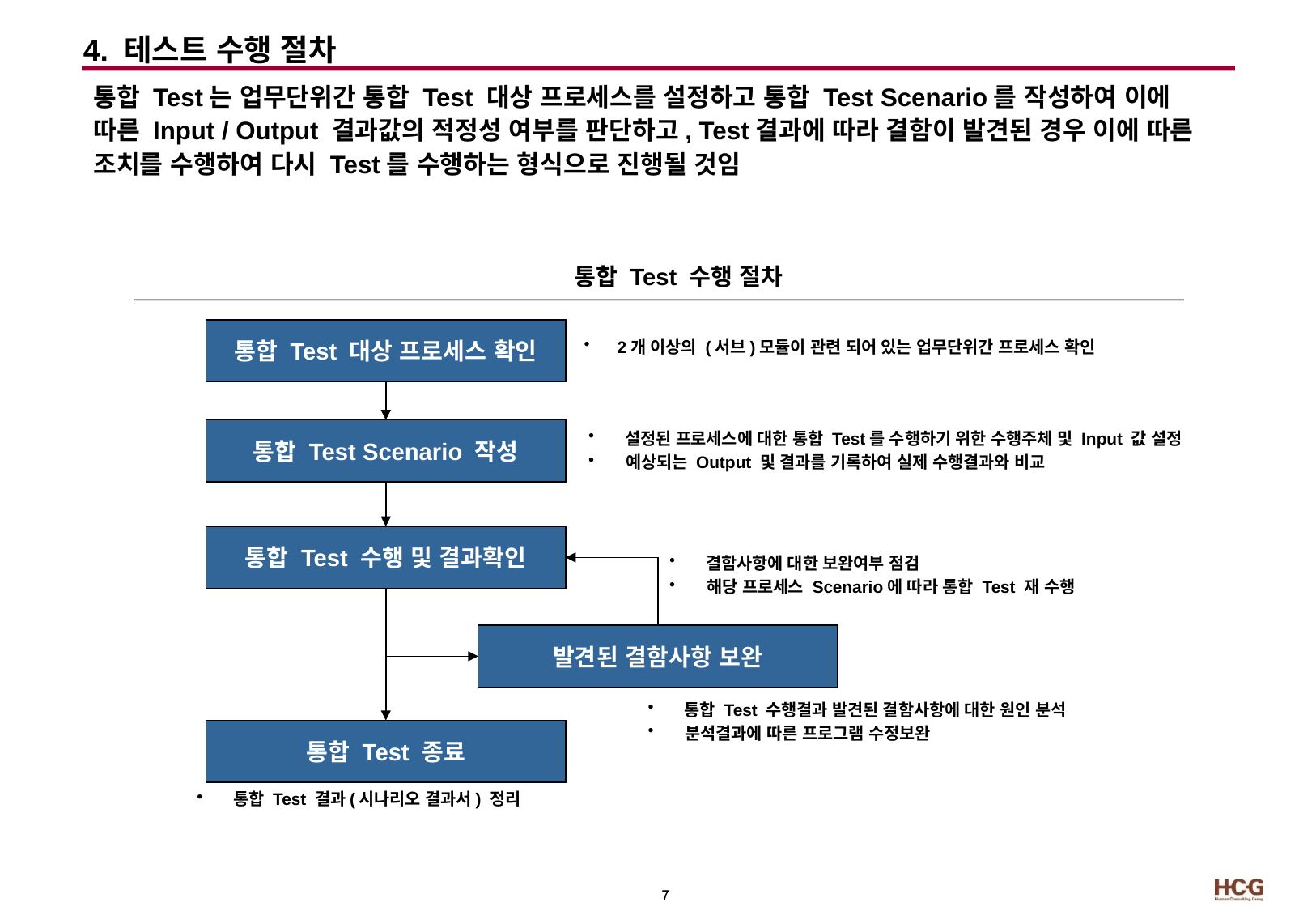

4. 테스트 수행 절차

통합 Test는 업무단위간 통합 Test 대상 프로세스를 설정하고 통합 Test Scenario를 작성하여 이에 따른 Input / Output 결과값의 적정성 여부를 판단하고, Test결과에 따라 결함이 발견된 경우 이에 따른 조치를 수행하여 다시 Test를 수행하는 형식으로 진행될 것임
통합 Test 수행 절차

통합 Test 대상 프로세스 확인
 2개 이상의 (서브)모듈이 관련 되어 있는 업무단위간 프로세스 확인
통합 Test Scenario 작성
 설정된 프로세스에 대한 통합 Test를 수행하기 위한 수행주체 및 Input 값 설정
 예상되는 Output 및 결과를 기록하여 실제 수행결과와 비교
통합 Test 수행 및 결과확인
 결함사항에 대한 보완여부 점검
 해당 프로세스 Scenario에 따라 통합 Test 재 수행
발견된 결함사항 보완
 통합 Test 수행결과 발견된 결함사항에 대한 원인 분석
 분석결과에 따른 프로그램 수정보완
통합 Test 종료
 통합 Test 결과(시나리오 결과서) 정리